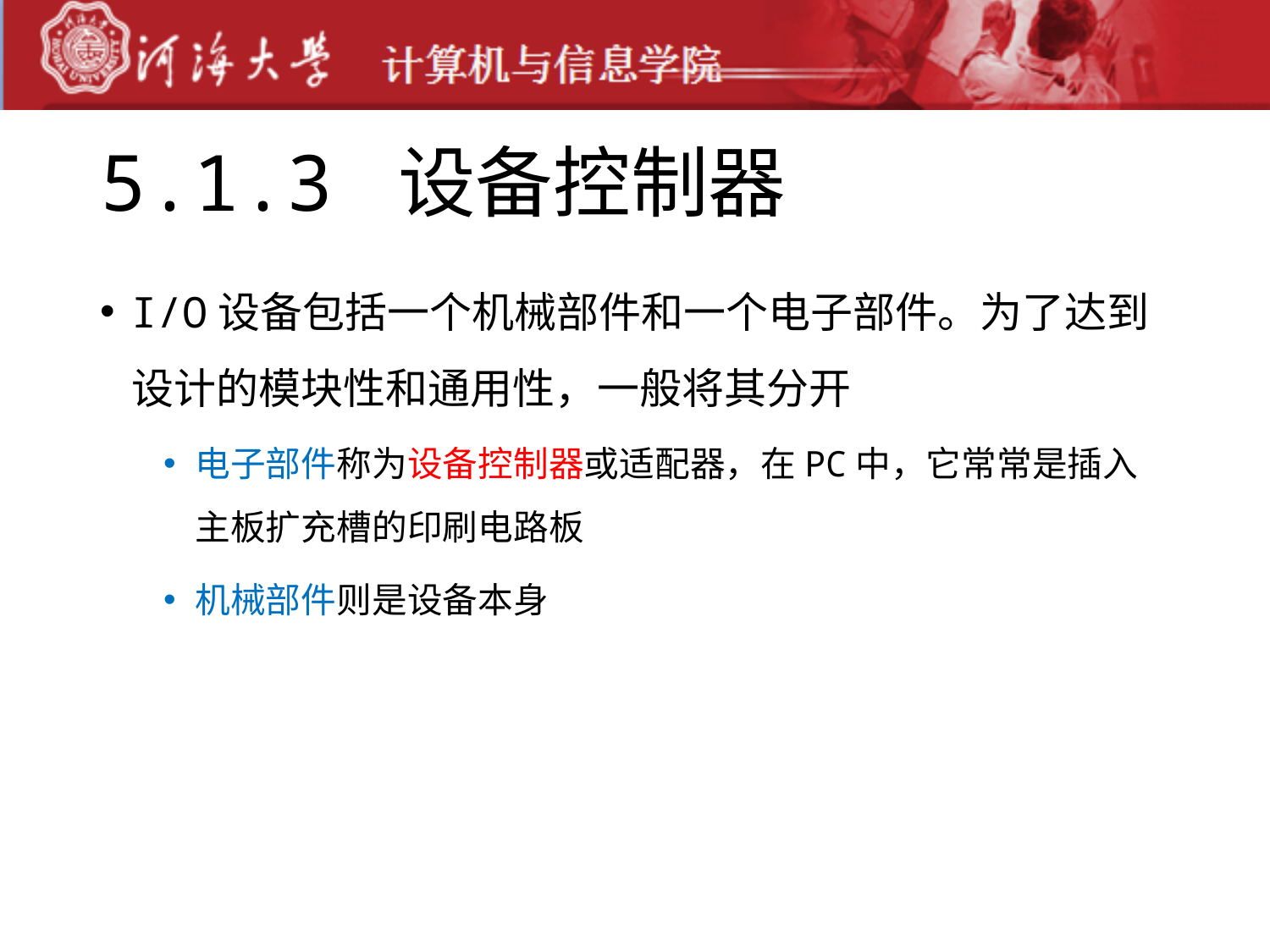

# 5.1.3 设备控制器
I/O设备包括一个机械部件和一个电子部件。为了达到设计的模块性和通用性，一般将其分开
电子部件称为设备控制器或适配器，在PC中，它常常是插入主板扩充槽的印刷电路板
机械部件则是设备本身